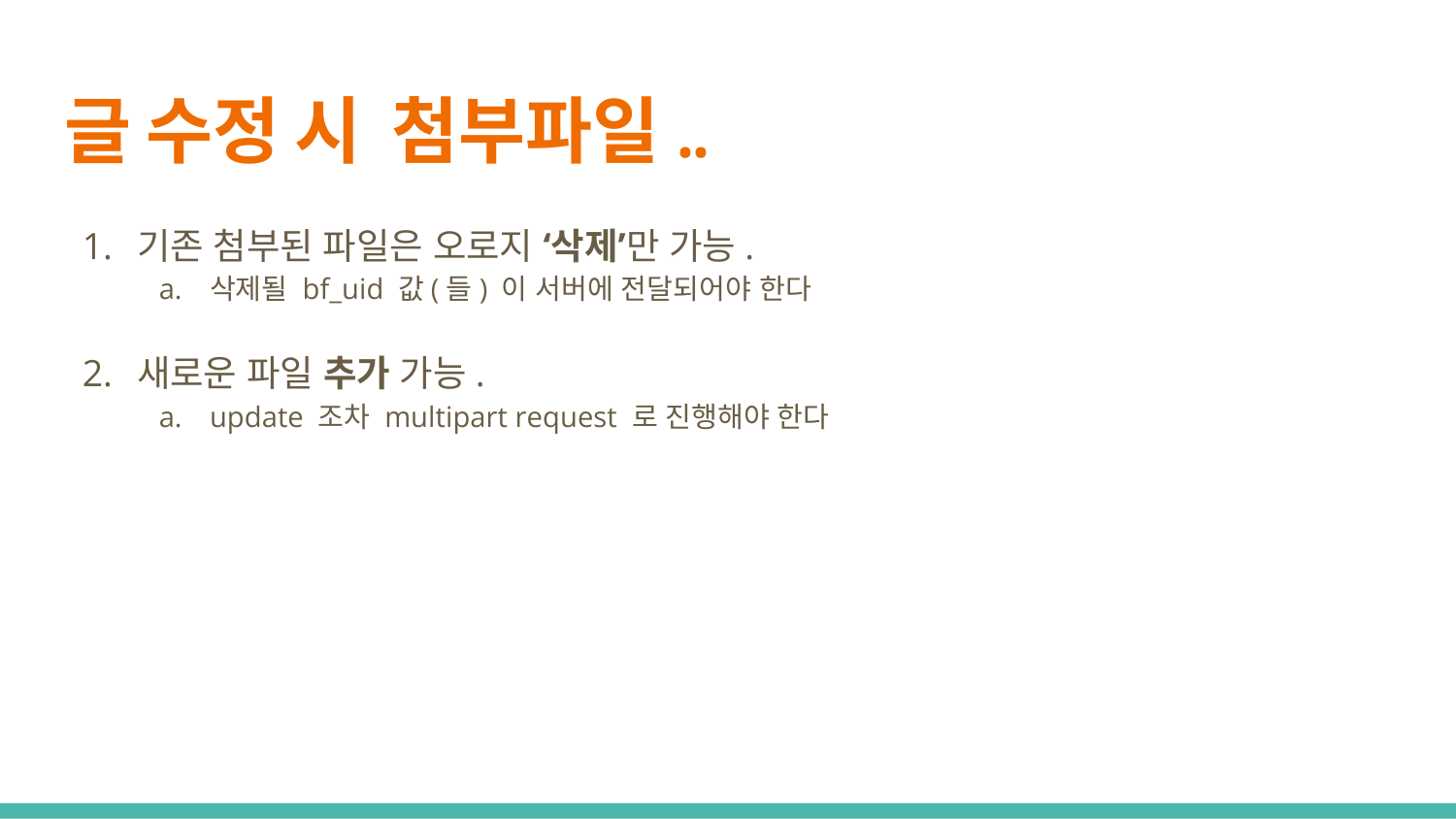

# 글 수정 시  첨부파일..
기존 첨부된 파일은 오로지 ‘삭제’만 가능.
삭제될 bf_uid 값(들) 이 서버에 전달되어야 한다
새로운 파일 추가 가능.
update 조차 multipart request 로 진행해야 한다